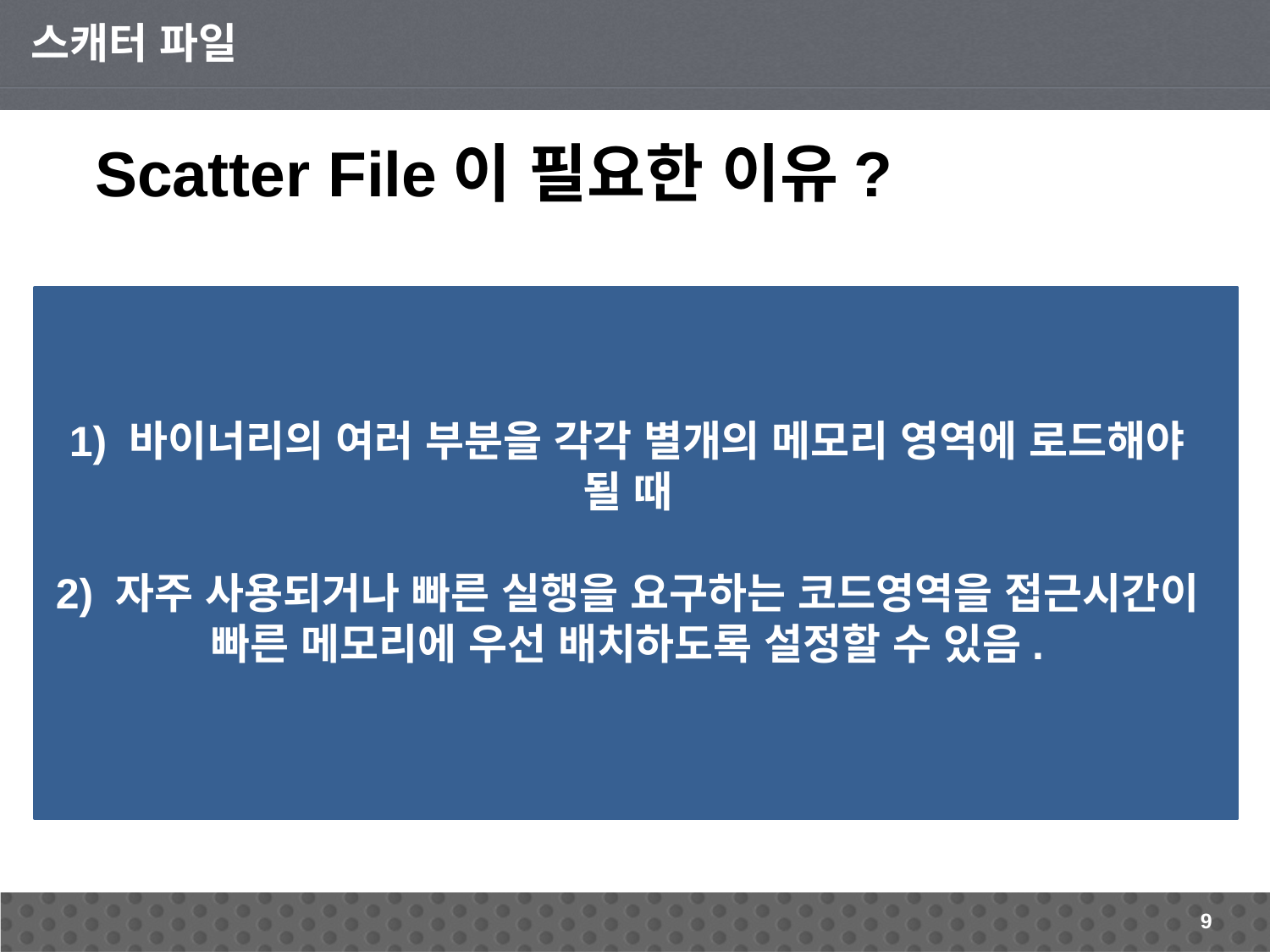

스캐터 파일
Scatter File이 필요한 이유?

1) 바이너리의 여러 부분을 각각 별개의 메모리 영역에 로드해야 될 때

2) 자주 사용되거나 빠른 실행을 요구하는 코드영역을 접근시간이 빠른 메모리에 우선 배치하도록 설정할 수 있음.

9